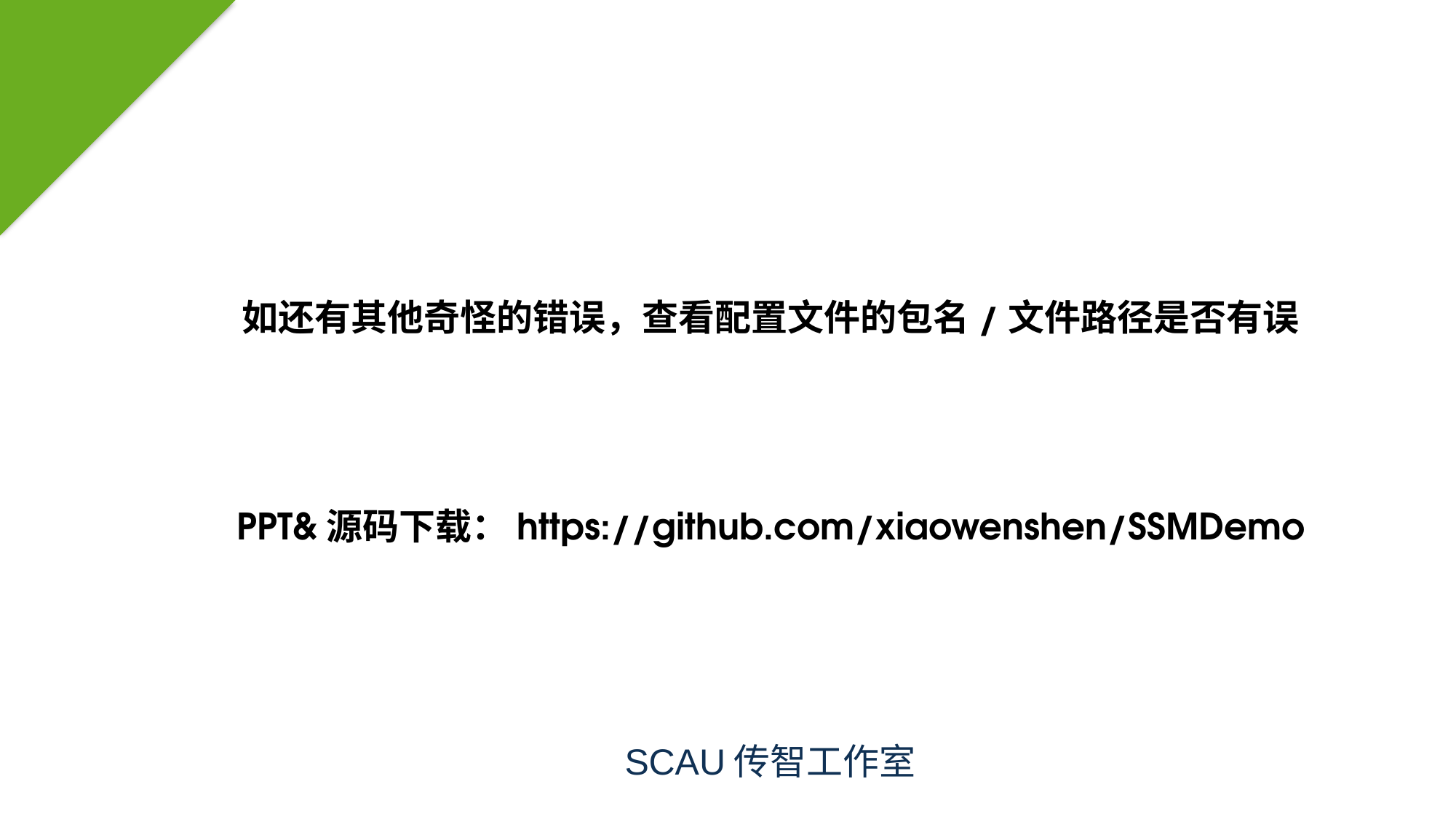

如还有其他奇怪的错误，查看配置文件的包名/文件路径是否有误
PPT&源码下载：https://github.com/xiaowenshen/SSMDemo
SCAU传智工作室